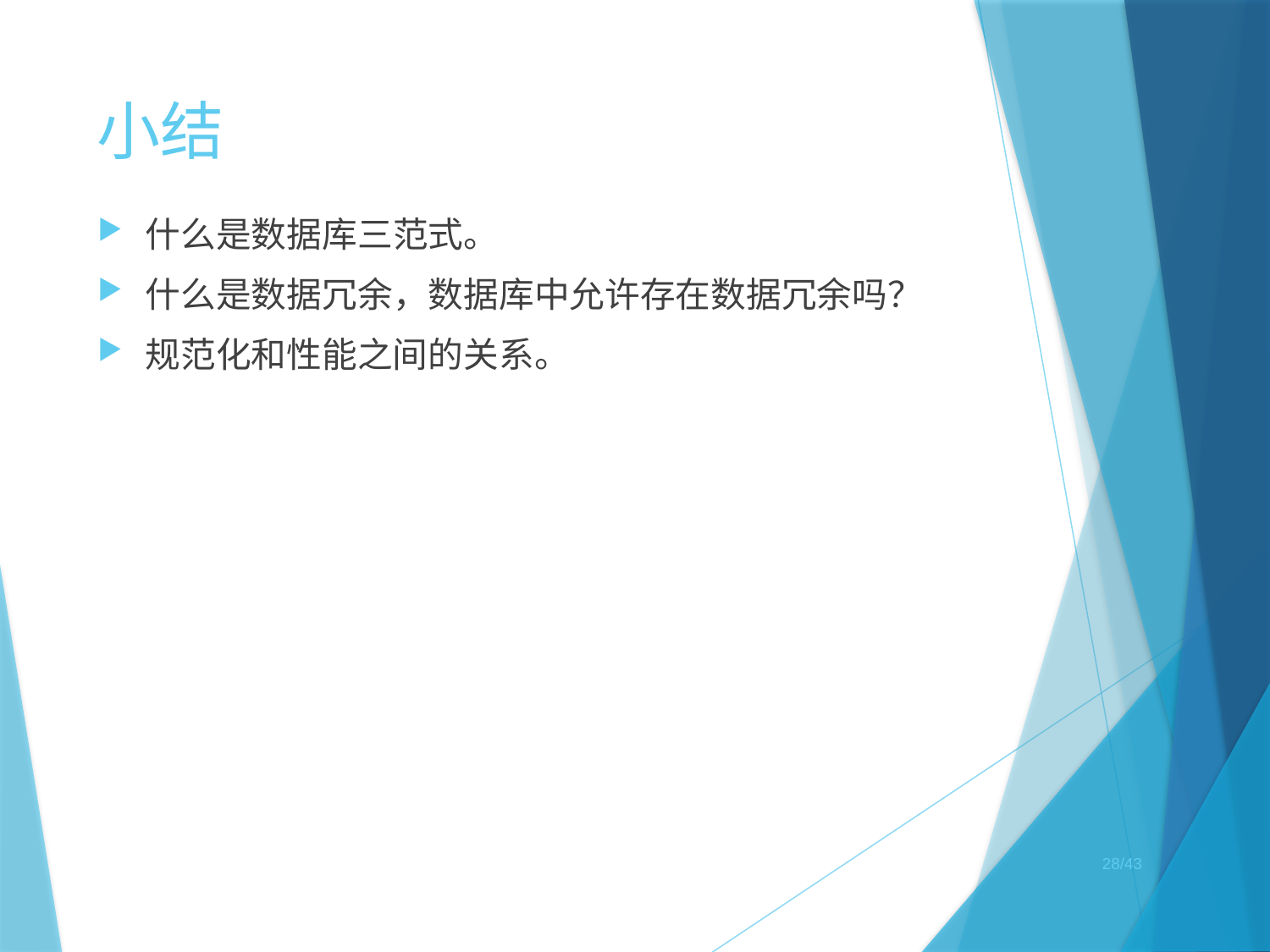

# 小结
什么是数据库三范式。
什么是数据冗余，数据库中允许存在数据冗余吗？
规范化和性能之间的关系。
28/43